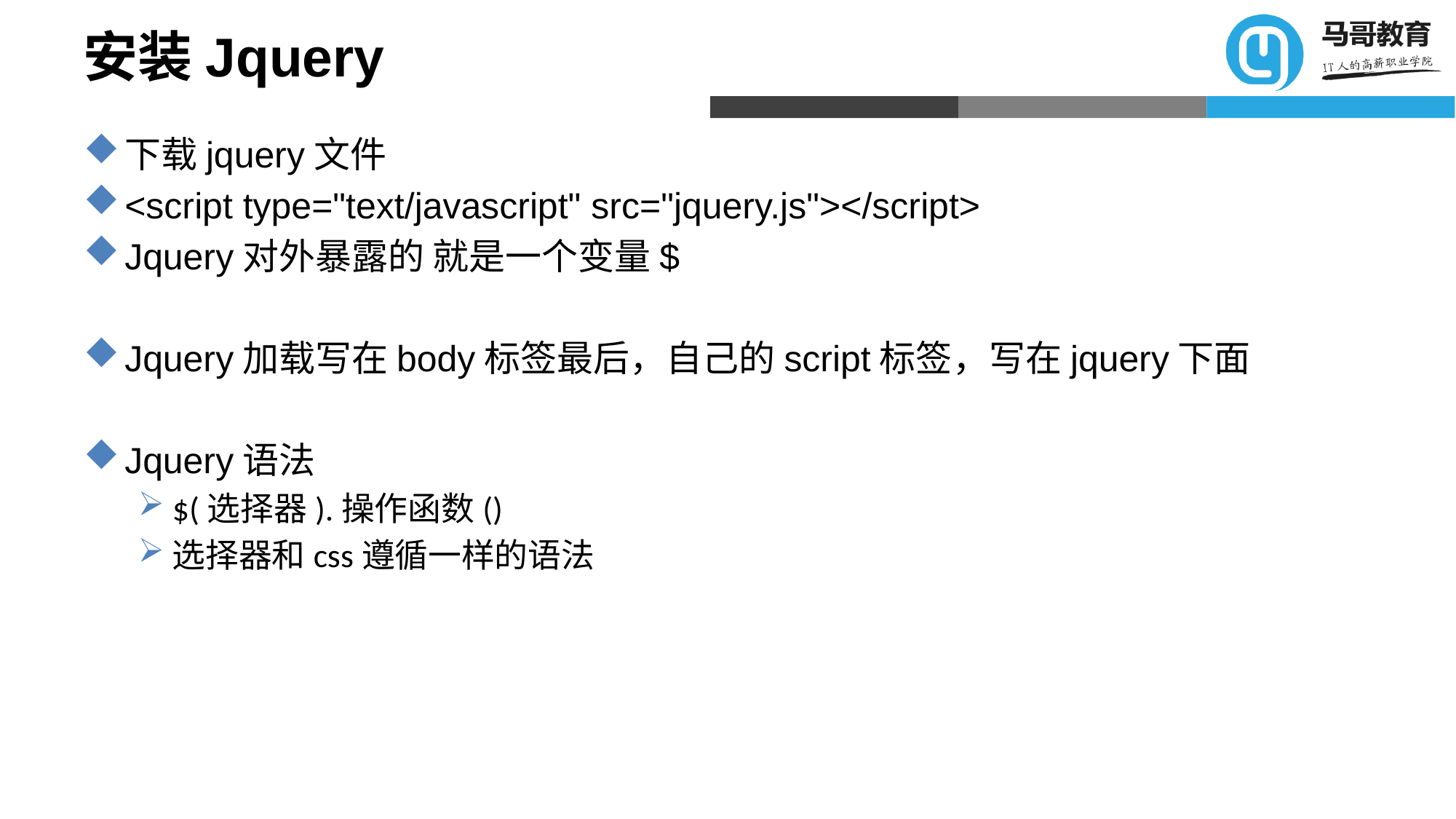

# 安装Jquery
下载jquery文件
<script type="text/javascript" src="jquery.js"></script>
Jquery对外暴露的 就是一个变量$

Jquery加载写在body标签最后，自己的script标签，写在jquery下面

Jquery语法
$(选择器).操作函数()
选择器和css遵循一样的语法